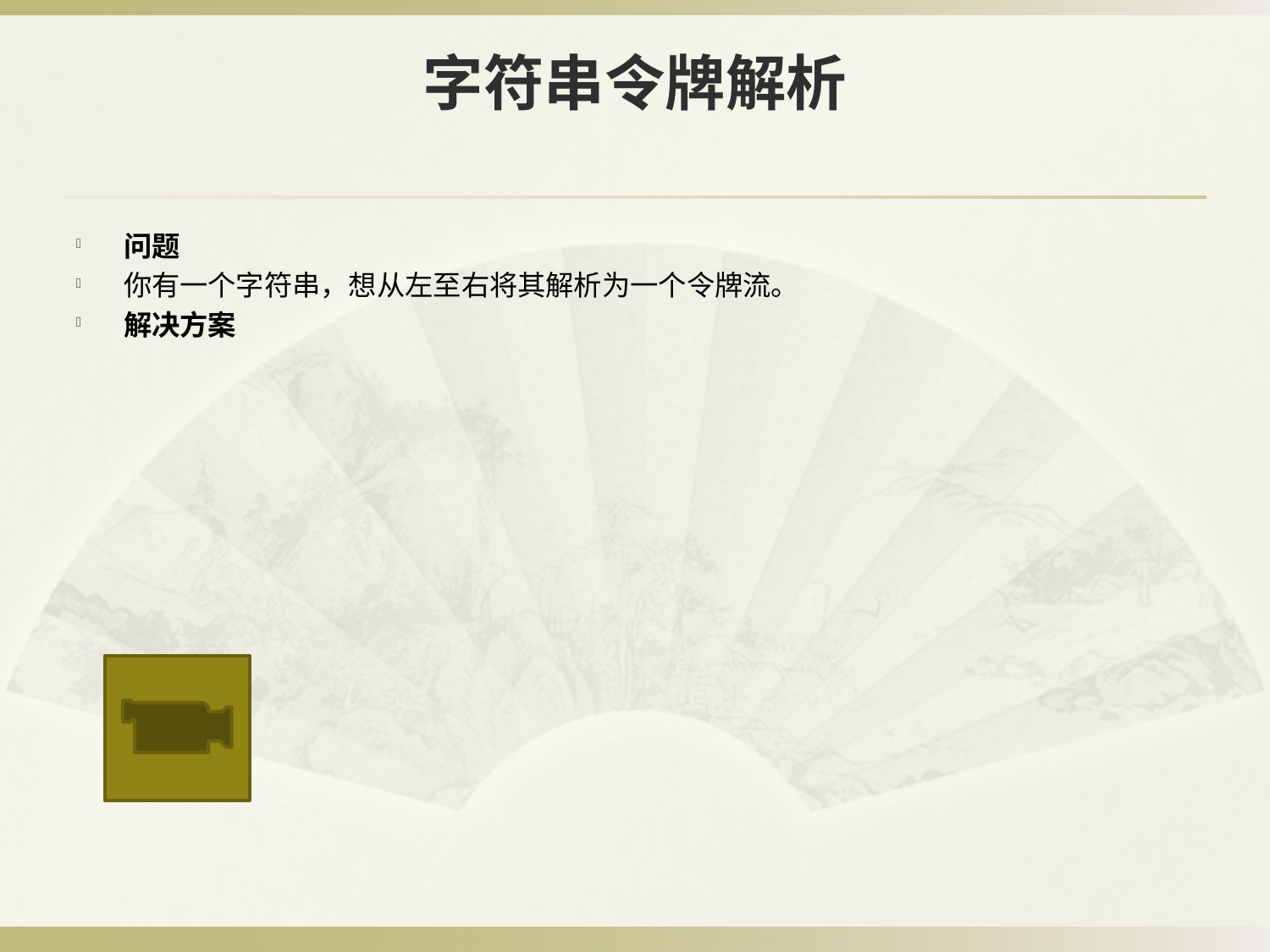

# 字符串令牌解析
问题
你有一个字符串，想从左至右将其解析为一个令牌流。
解决方案